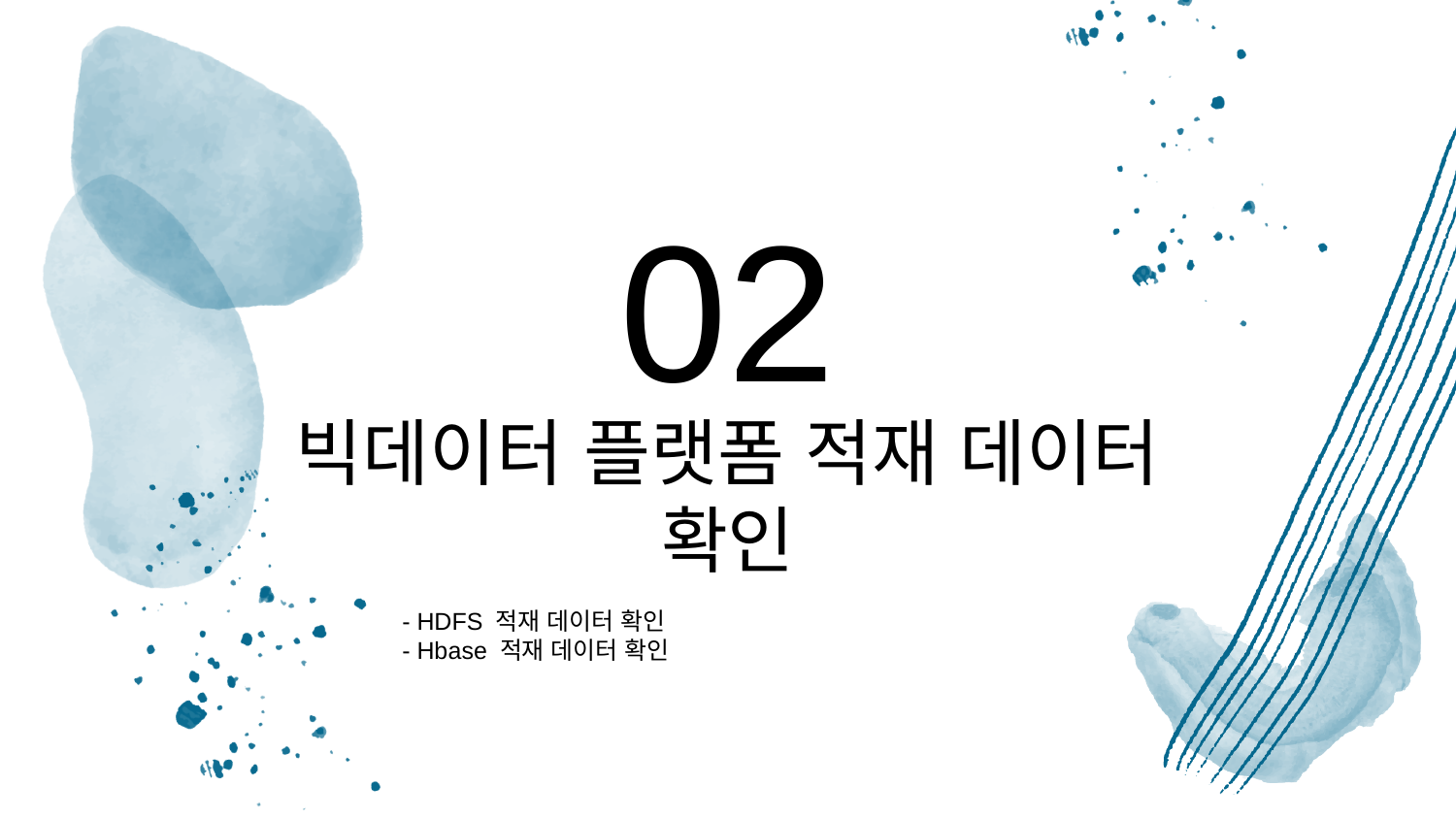

02
# 빅데이터 플랫폼 적재 데이터 확인
- HDFS 적재 데이터 확인
- Hbase 적재 데이터 확인